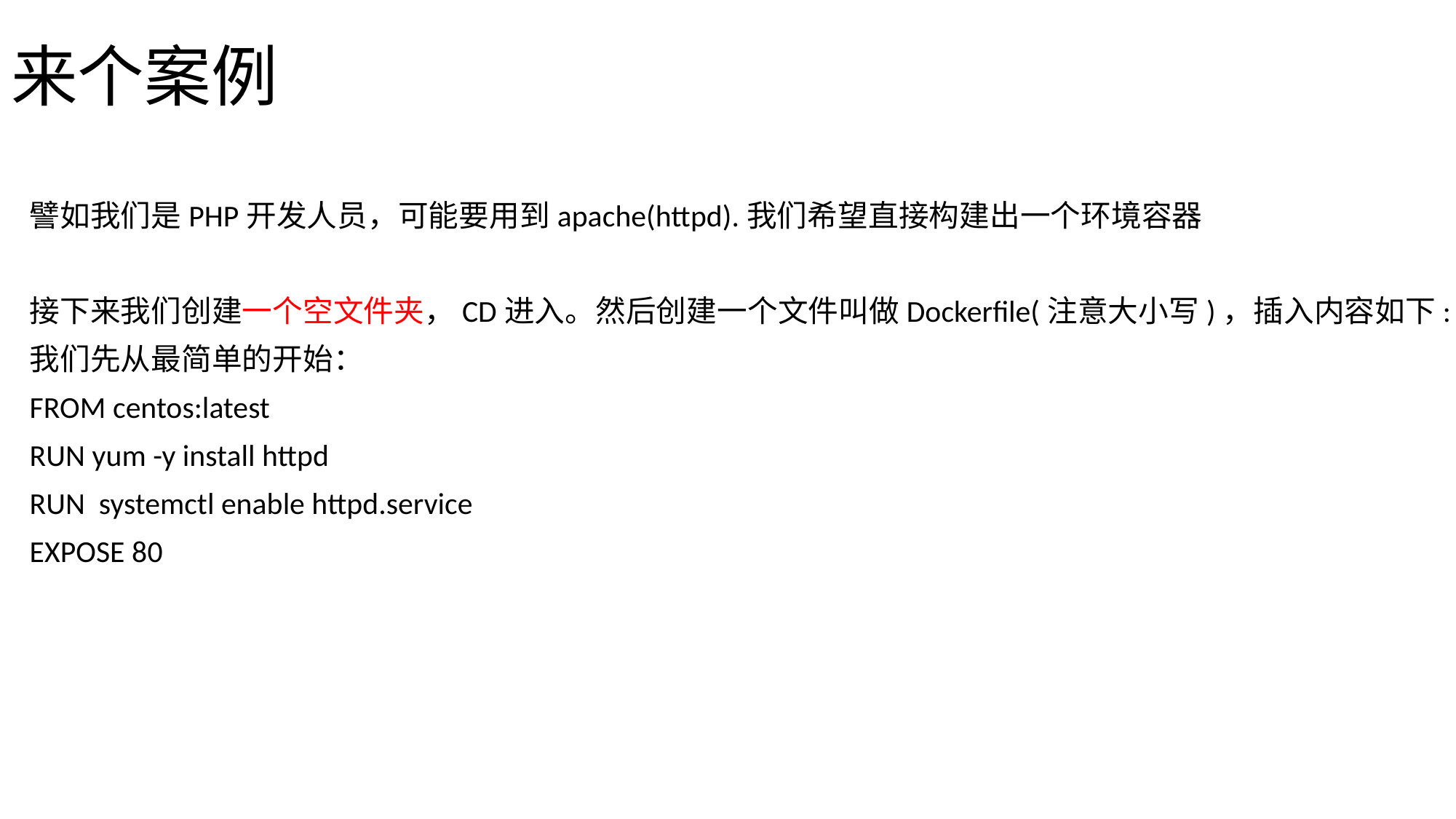

# 来个案例
譬如我们是PHP开发人员，可能要用到apache(httpd).我们希望直接构建出一个环境容器

接下来我们创建一个空文件夹，CD进入。然后创建一个文件叫做Dockerfile(注意大小写)，插入内容如下:
我们先从最简单的开始：
FROM centos:latest
RUN yum -y install httpd
RUN  systemctl enable httpd.service
EXPOSE 80